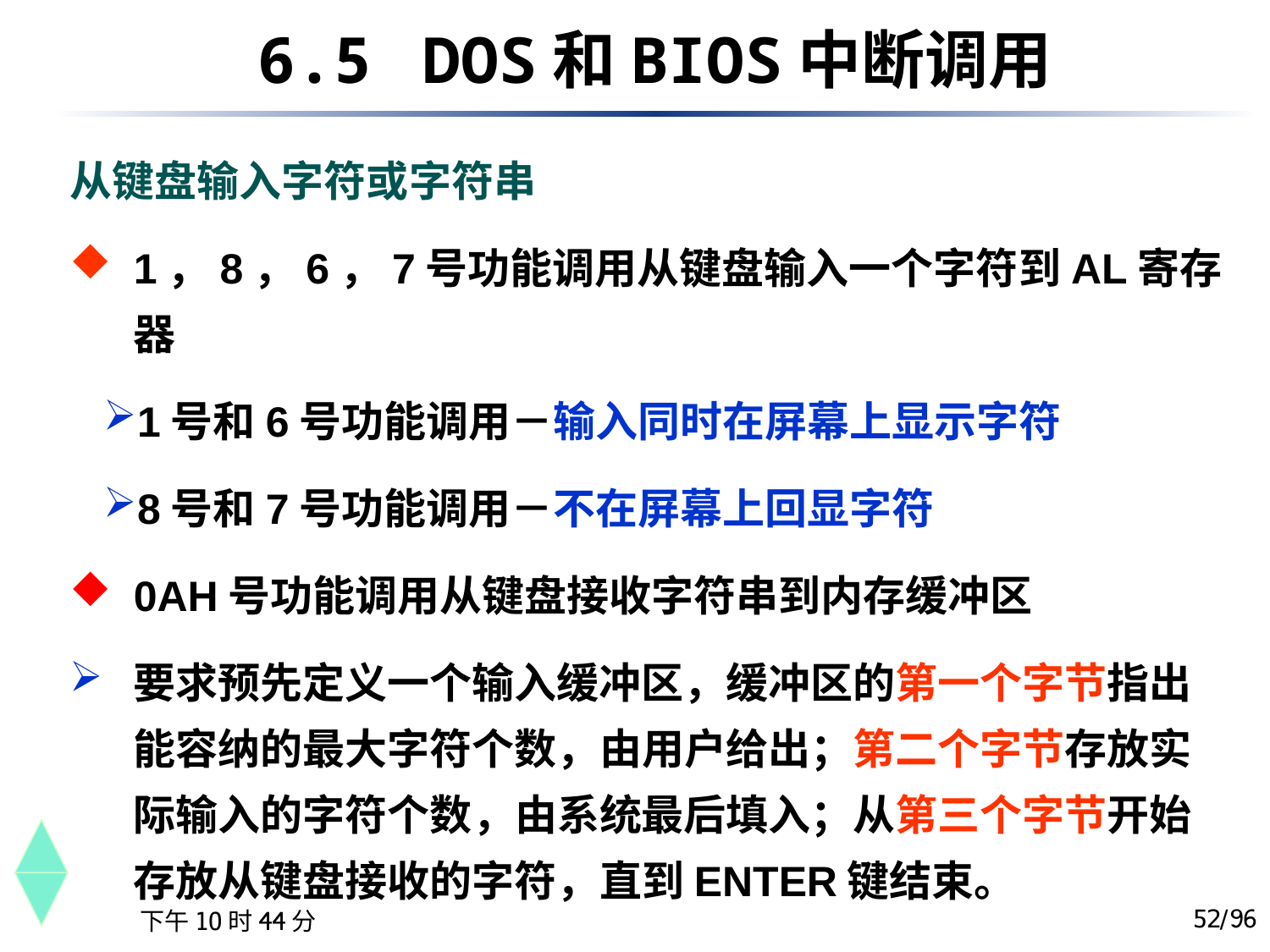

6.5	 DOS和BIOS中断调用
从键盘输入字符或字符串
1，8，6，7号功能调用从键盘输入一个字符到AL寄存器
1号和6号功能调用－输入同时在屏幕上显示字符
8号和7号功能调用－不在屏幕上回显字符
0AH号功能调用从键盘接收字符串到内存缓冲区
要求预先定义一个输入缓冲区，缓冲区的第一个字节指出能容纳的最大字符个数，由用户给出；第二个字节存放实际输入的字符个数，由系统最后填入；从第三个字节开始存放从键盘接收的字符，直到ENTER键结束。
52/96
下午10时44分